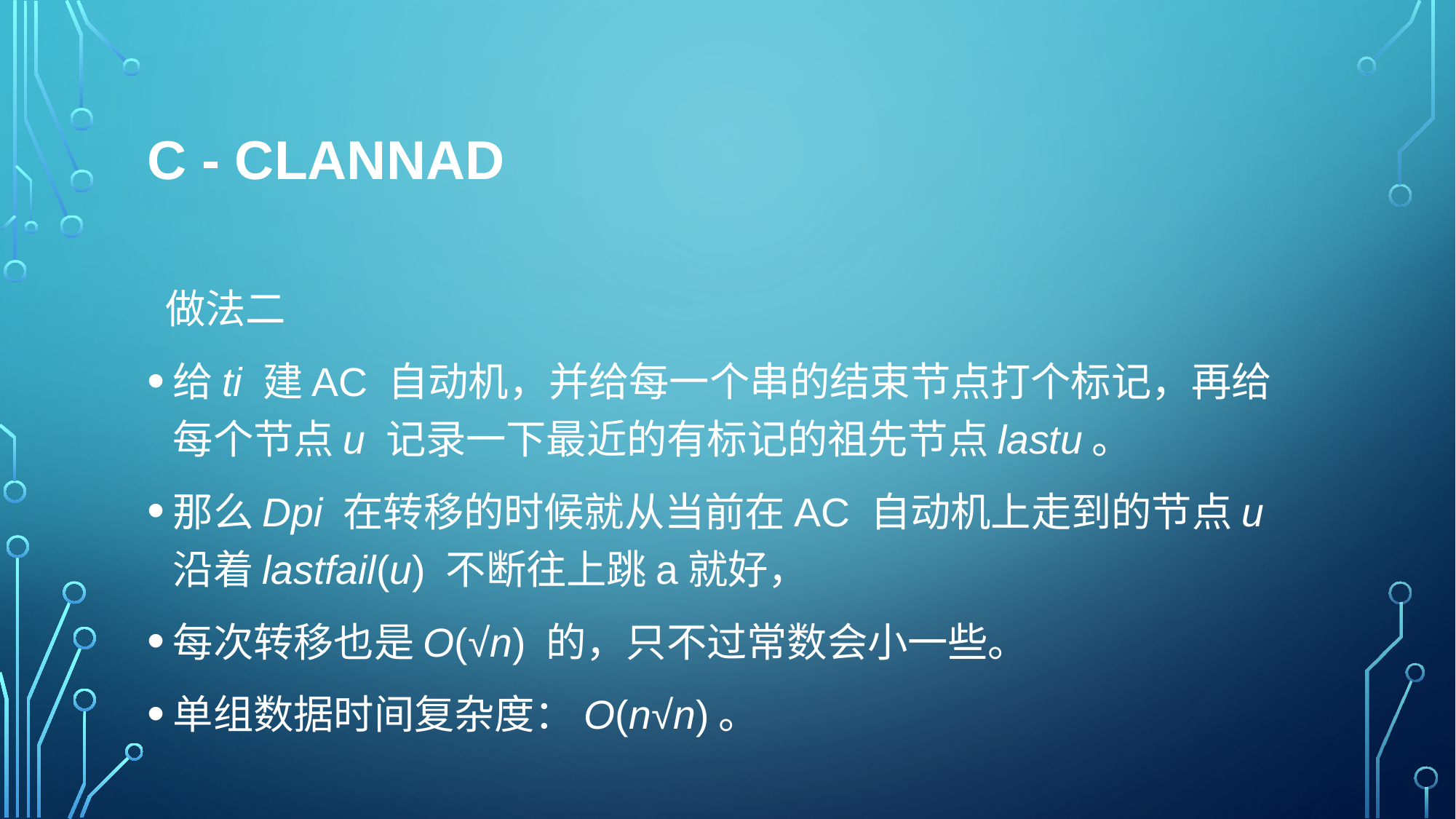

# C - Clannad
 做法二
给ti 建AC 自动机，并给每一个串的结束节点打个标记，再给每个节点u 记录一下最近的有标记的祖先节点lastu。
那么Dpi 在转移的时候就从当前在AC 自动机上走到的节点u 沿着lastfail(u) 不断往上跳a就好，
每次转移也是O(√n) 的，只不过常数会小一些。
单组数据时间复杂度：O(n√n)。